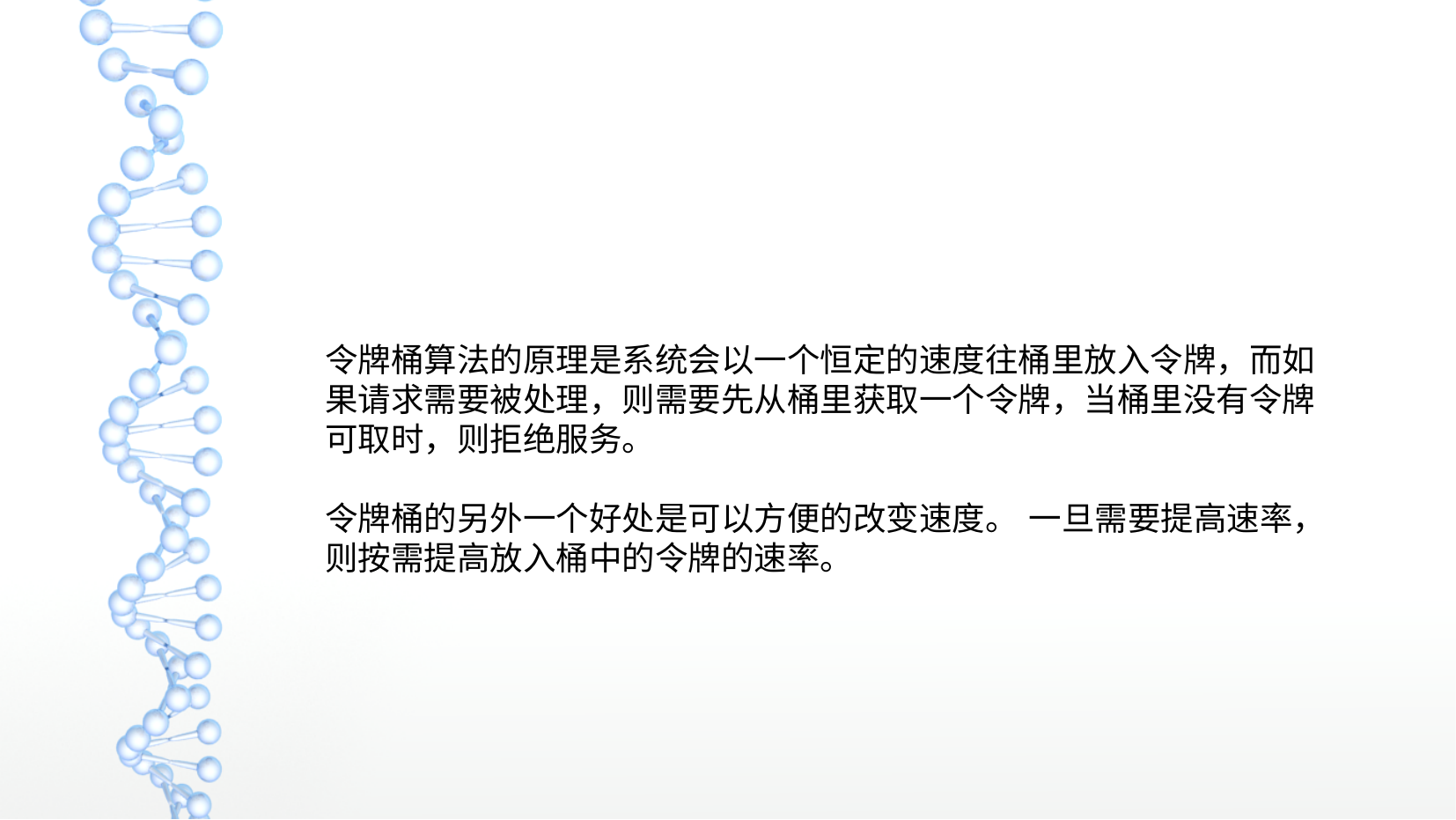

令牌桶算法的原理是系统会以一个恒定的速度往桶里放入令牌，而如果请求需要被处理，则需要先从桶里获取一个令牌，当桶里没有令牌可取时，则拒绝服务。

令牌桶的另外一个好处是可以方便的改变速度。 一旦需要提高速率，则按需提高放入桶中的令牌的速率。